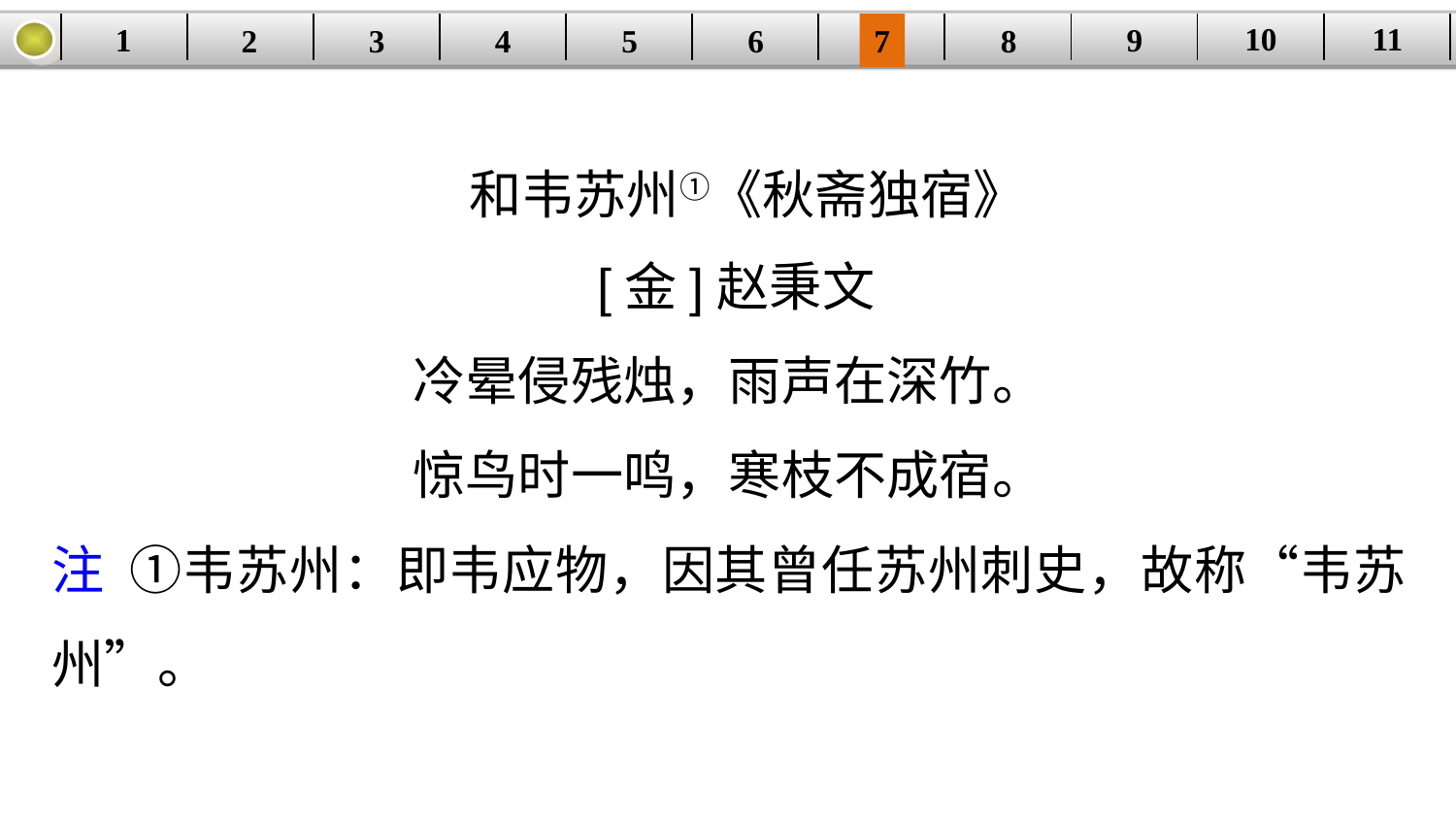

10

11
9
1
3
4
5
6
8
2
|  |  |  |  |  |  |  |  |  |  |  |
| --- | --- | --- | --- | --- | --- | --- | --- | --- | --- | --- |
7

和韦苏州①《秋斋独宿》
 [金]赵秉文
冷晕侵残烛，雨声在深竹。
惊鸟时一鸣，寒枝不成宿。
注  ①韦苏州：即韦应物，因其曾任苏州刺史，故称“韦苏州”。